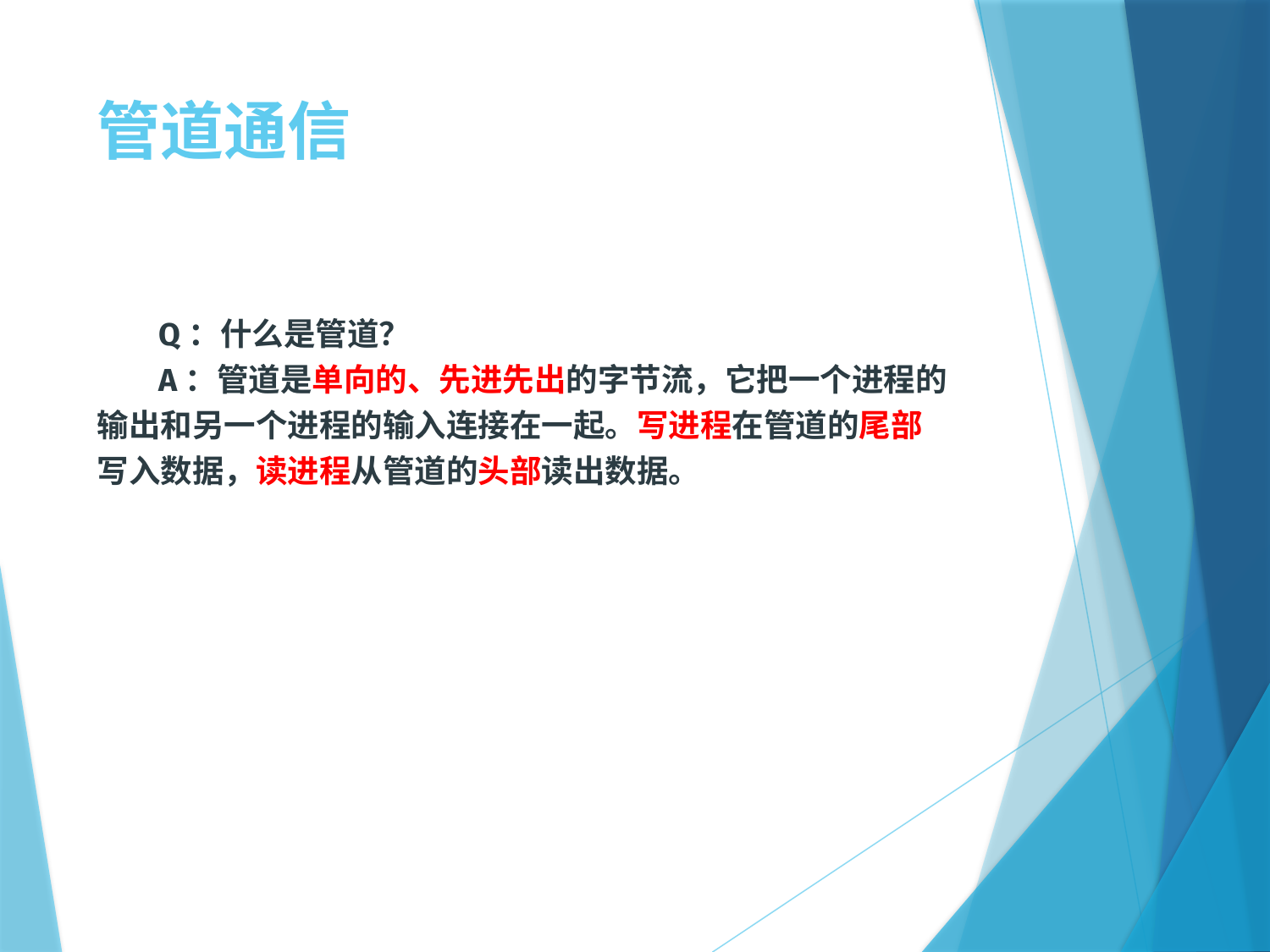

# 管道通信
Q：什么是管道？
A：管道是单向的、先进先出的字节流，它把一个进程的输出和另一个进程的输入连接在一起。写进程在管道的尾部写入数据，读进程从管道的头部读出数据。